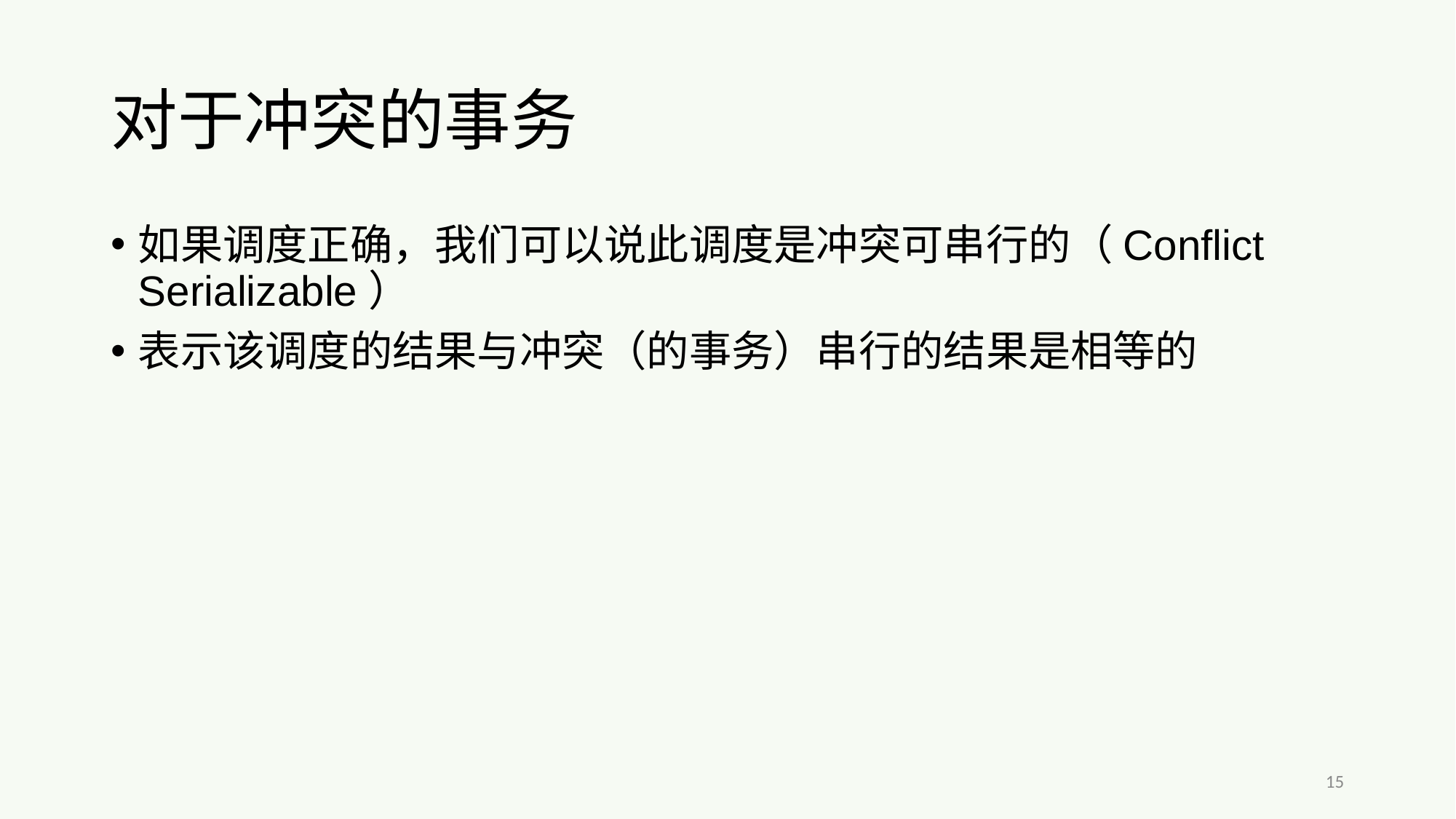

# 对于冲突的事务
如果调度正确，我们可以说此调度是冲突可串行的（Conflict Serializable）
表示该调度的结果与冲突（的事务）串行的结果是相等的
15